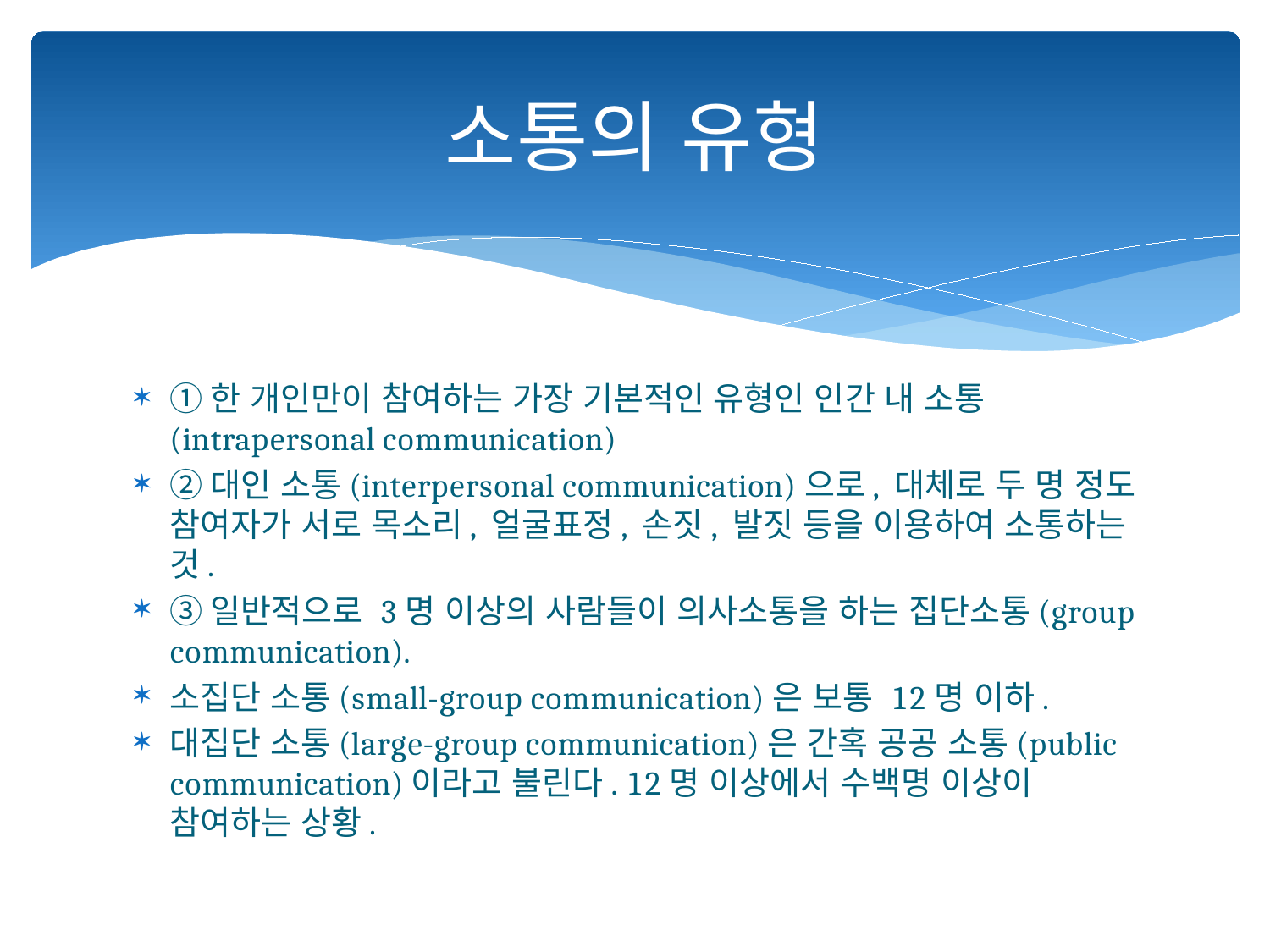

# 소통의 유형
①한 개인만이 참여하는 가장 기본적인 유형인 인간 내 소통(intrapersonal communication)
②대인 소통(interpersonal communication)으로, 대체로 두 명 정도 참여자가 서로 목소리, 얼굴표정, 손짓, 발짓 등을 이용하여 소통하는 것.
③일반적으로 3명 이상의 사람들이 의사소통을 하는 집단소통(group communication).
소집단 소통(small-group communication)은 보통 12명 이하.
대집단 소통(large-group communication)은 간혹 공공 소통(public communication)이라고 불린다. 12명 이상에서 수백명 이상이 참여하는 상황.